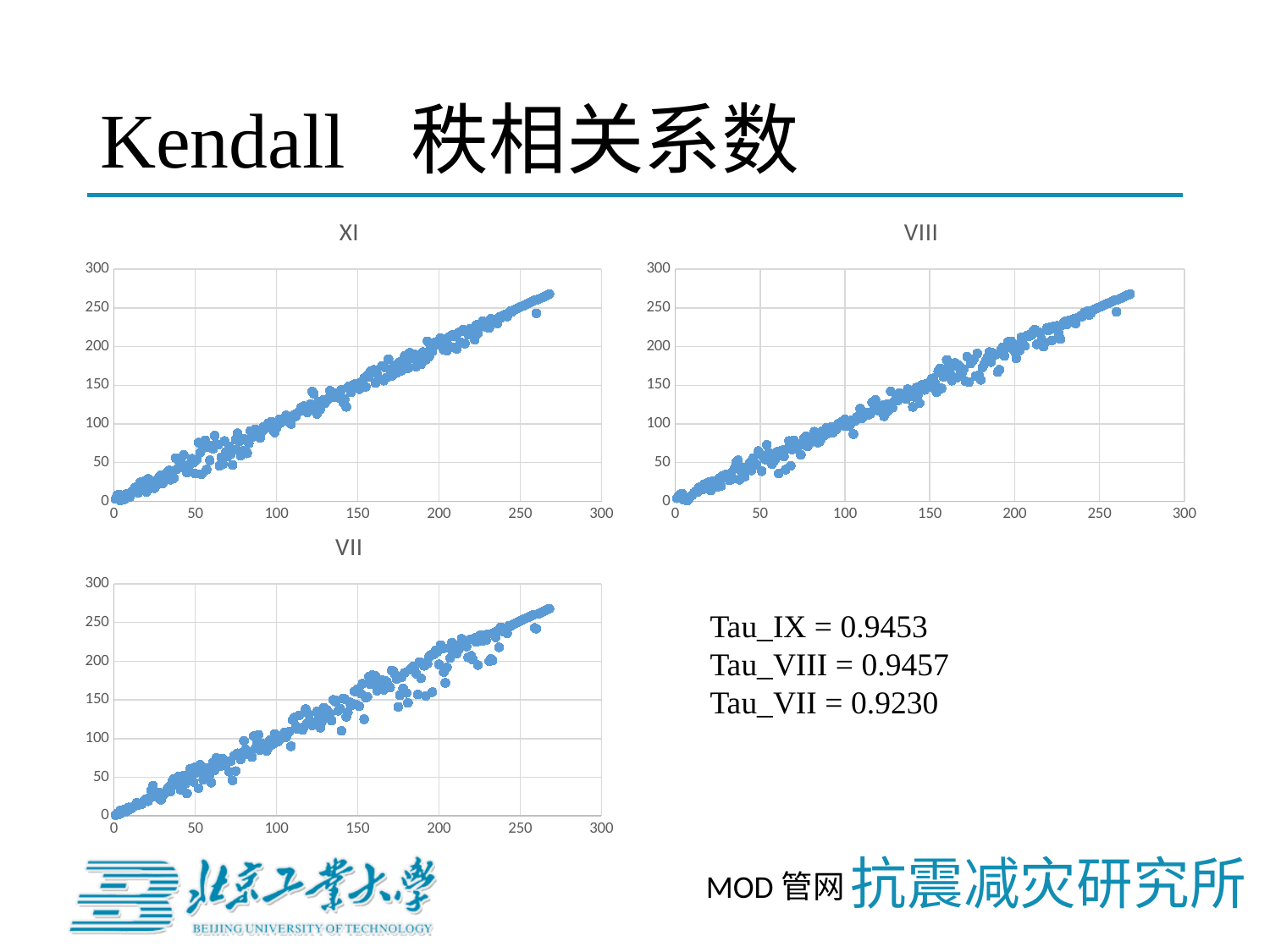

# Kendall 秩相关系数

### Chart: XI

| Category | order_withpump |
|---|---|

### Chart: VIII

| Category | order_withpump |
|---|---|

### Chart: VII

| Category | order_withpump |
|---|---|
Tau_IX = 0.9453
Tau_VIII = 0.9457
Tau_VII = 0.9230
MOD管网